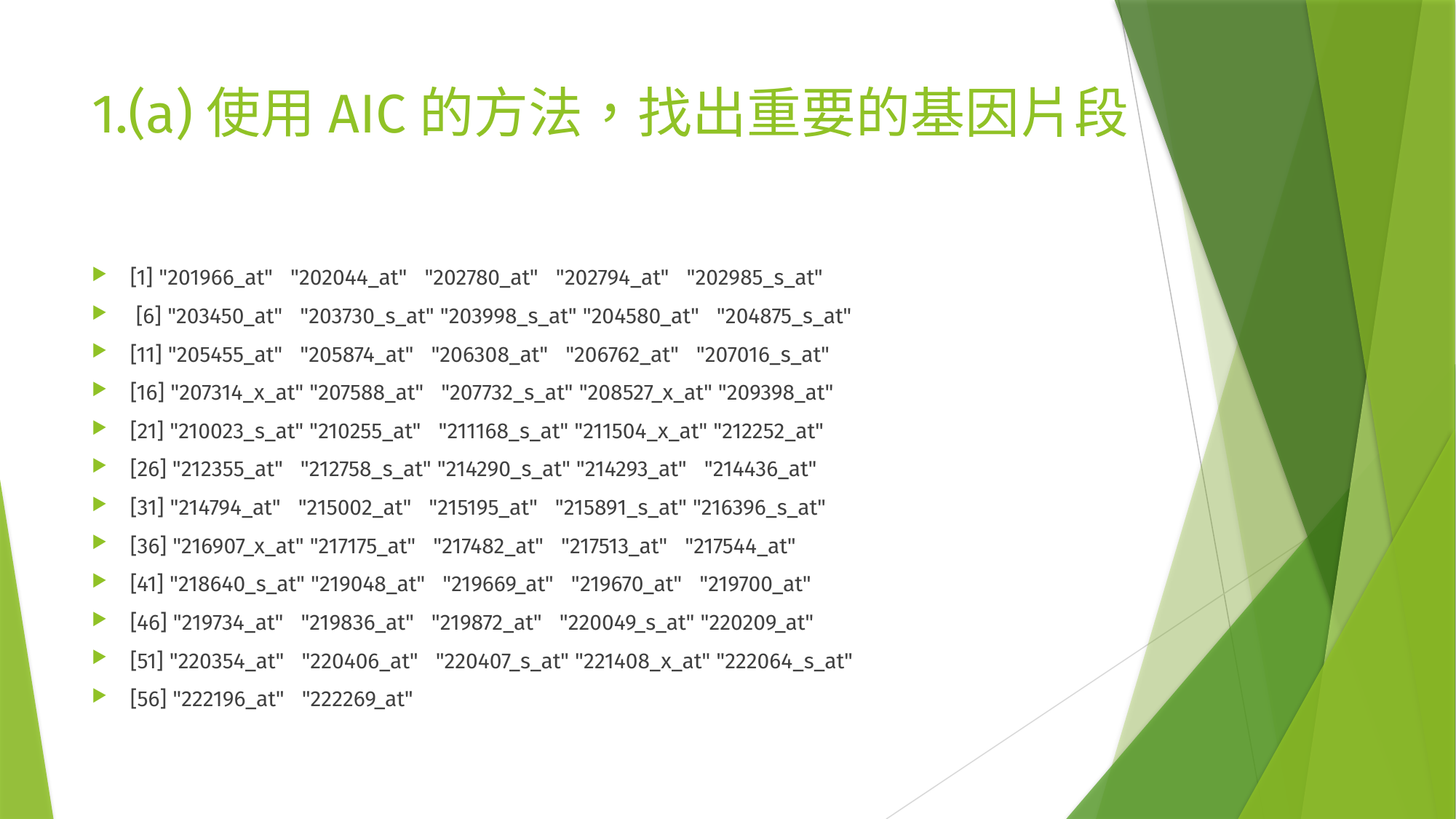

# 1.(a)使用AIC的方法，找出重要的基因片段
[1] "201966_at"   "202044_at"   "202780_at"   "202794_at"   "202985_s_at"
 [6] "203450_at"   "203730_s_at" "203998_s_at" "204580_at"   "204875_s_at"
[11] "205455_at"   "205874_at"   "206308_at"   "206762_at"   "207016_s_at"
[16] "207314_x_at" "207588_at"   "207732_s_at" "208527_x_at" "209398_at"
[21] "210023_s_at" "210255_at"   "211168_s_at" "211504_x_at" "212252_at"
[26] "212355_at"   "212758_s_at" "214290_s_at" "214293_at"   "214436_at"
[31] "214794_at"   "215002_at"   "215195_at"   "215891_s_at" "216396_s_at"
[36] "216907_x_at" "217175_at"   "217482_at"   "217513_at"   "217544_at"
[41] "218640_s_at" "219048_at"   "219669_at"   "219670_at"   "219700_at"
[46] "219734_at"   "219836_at"   "219872_at"   "220049_s_at" "220209_at"
[51] "220354_at"   "220406_at"   "220407_s_at" "221408_x_at" "222064_s_at"
[56] "222196_at"   "222269_at"